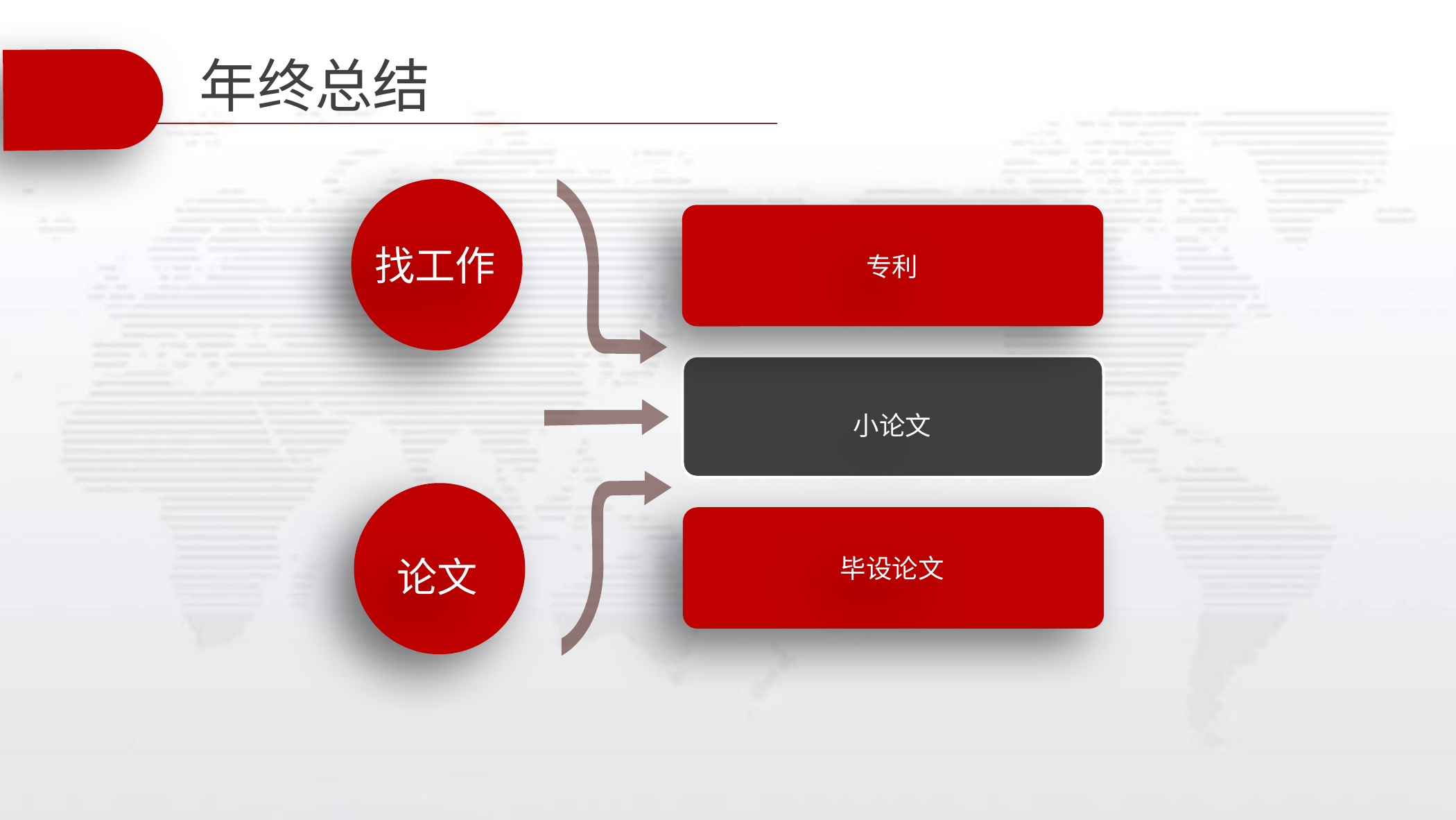

# 年终总结

找工作

专利

小论文

论文

毕设论文